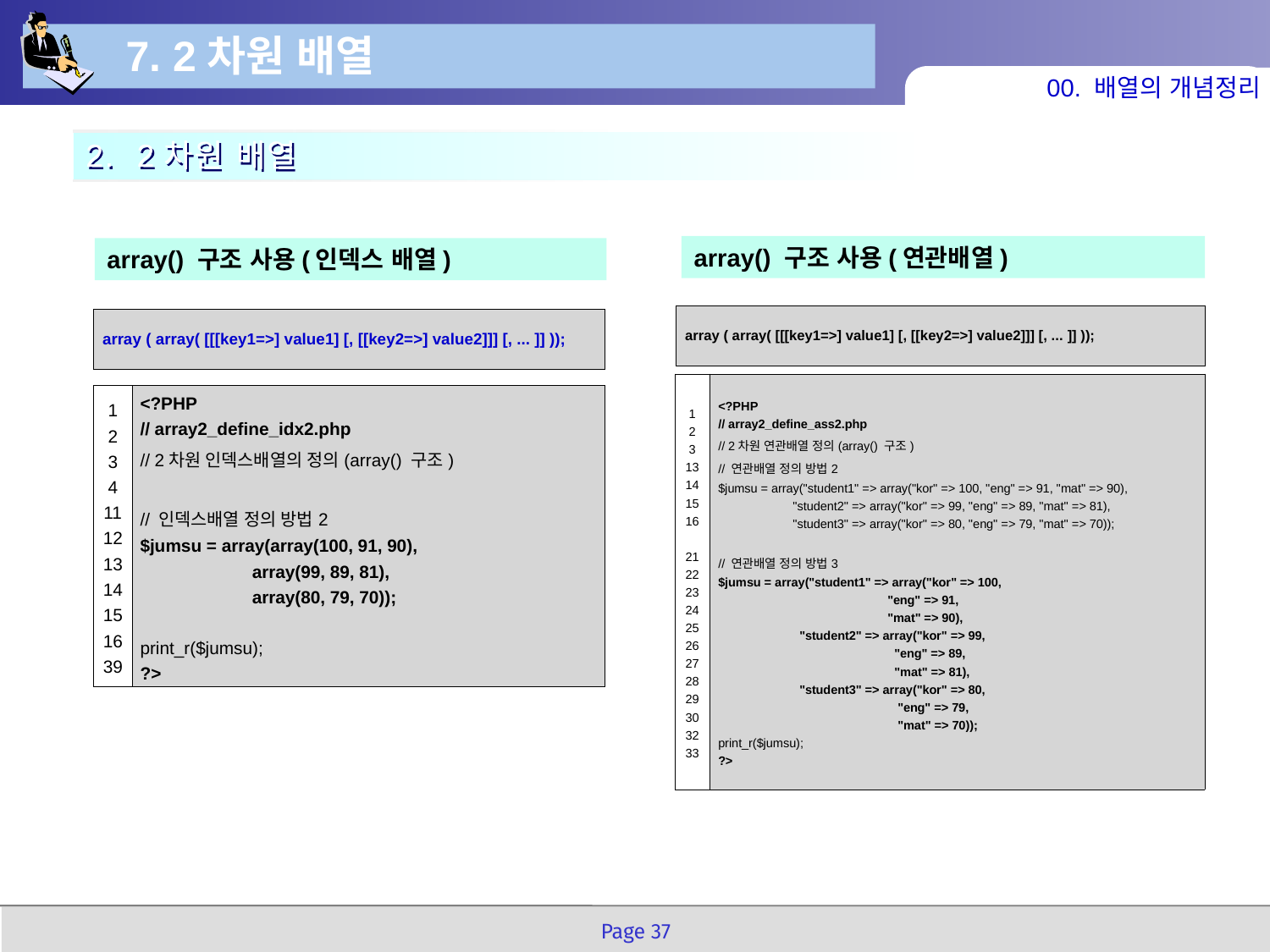

7. 2차원 배열
00. 배열의 개념정리
2.  2차원 배열

array() 구조 사용(연관배열)
array() 구조 사용(인덱스 배열)
| array ( array( [[[key1=>] value1] [, [[key2=>] value2]]] [, ... ]] )); |
| --- |
| array ( array( [[[key1=>] value1] [, [[key2=>] value2]]] [, ... ]] )); |
| --- |
| 1 2 3 13 14 15 16 21 22 23 24 25 26 27 28 29 30 32 33 | <?PHP // array2\_define\_ass2.php // 2차원 연관배열 정의(array() 구조) // 연관배열 정의 방법2 $jumsu = array("student1" => array("kor" => 100, "eng" => 91, "mat" => 90), "student2" => array("kor" => 99, "eng" => 89, "mat" => 81), "student3" => array("kor" => 80, "eng" => 79, "mat" => 70)); // 연관배열 정의 방법3 $jumsu = array("student1" => array("kor" => 100, "eng" => 91, "mat" => 90), "student2" => array("kor" => 99, "eng" => 89, "mat" => 81), "student3" => array("kor" => 80, "eng" => 79, "mat" => 70)); print\_r($jumsu); ?> |
| --- | --- |
| 1 2 3 4 11 12 13 14 15 16 39 | <?PHP // array2\_define\_idx2.php // 2차원 인덱스배열의 정의(array() 구조) // 인덱스배열 정의 방법2 $jumsu = array(array(100, 91, 90), array(99, 89, 81), array(80, 79, 70)); print\_r($jumsu); ?> |
| --- | --- |
Page 37